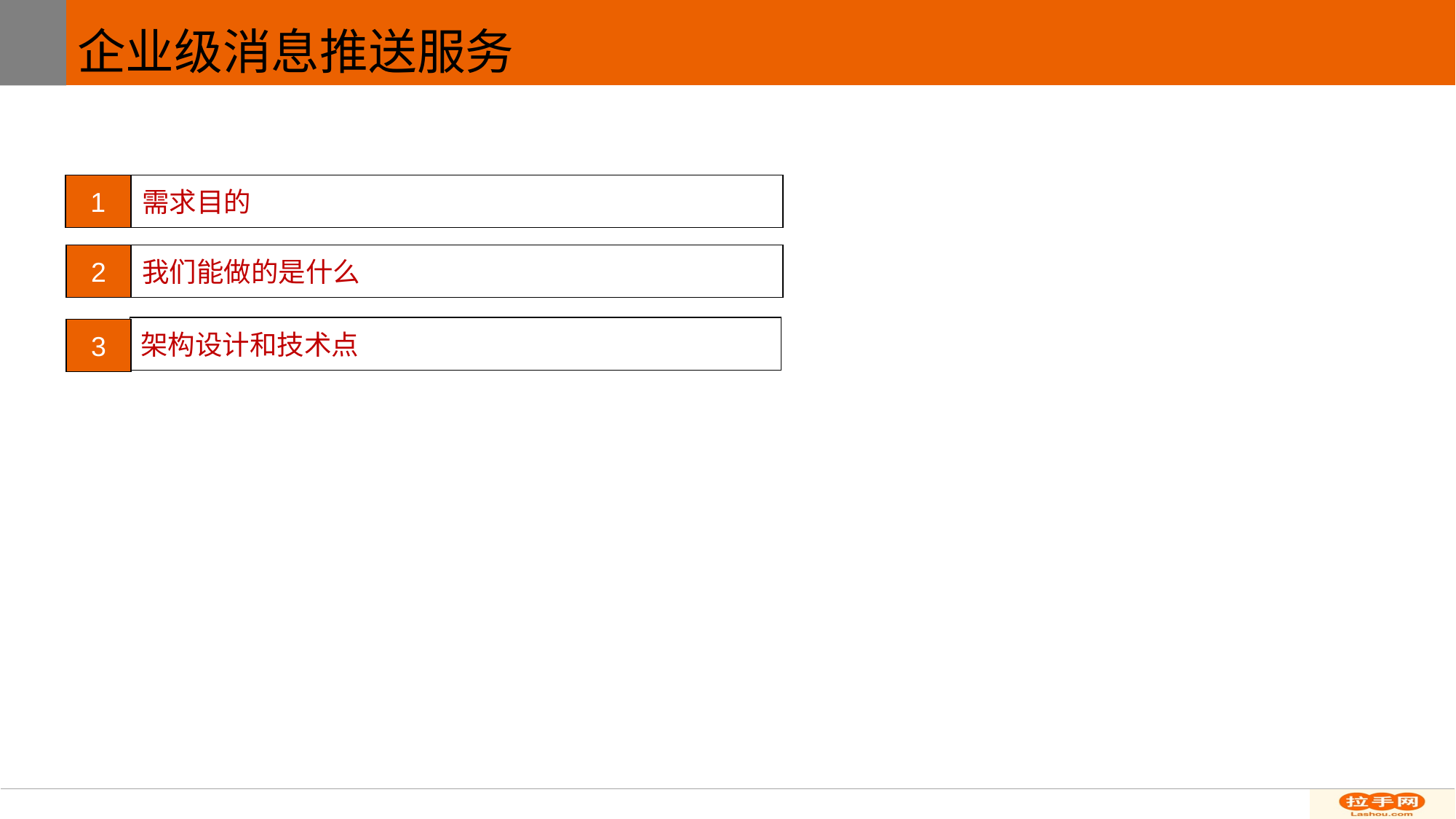

# 企业级消息推送服务
1
需求目的
2
我们能做的是什么
架构设计和技术点
3